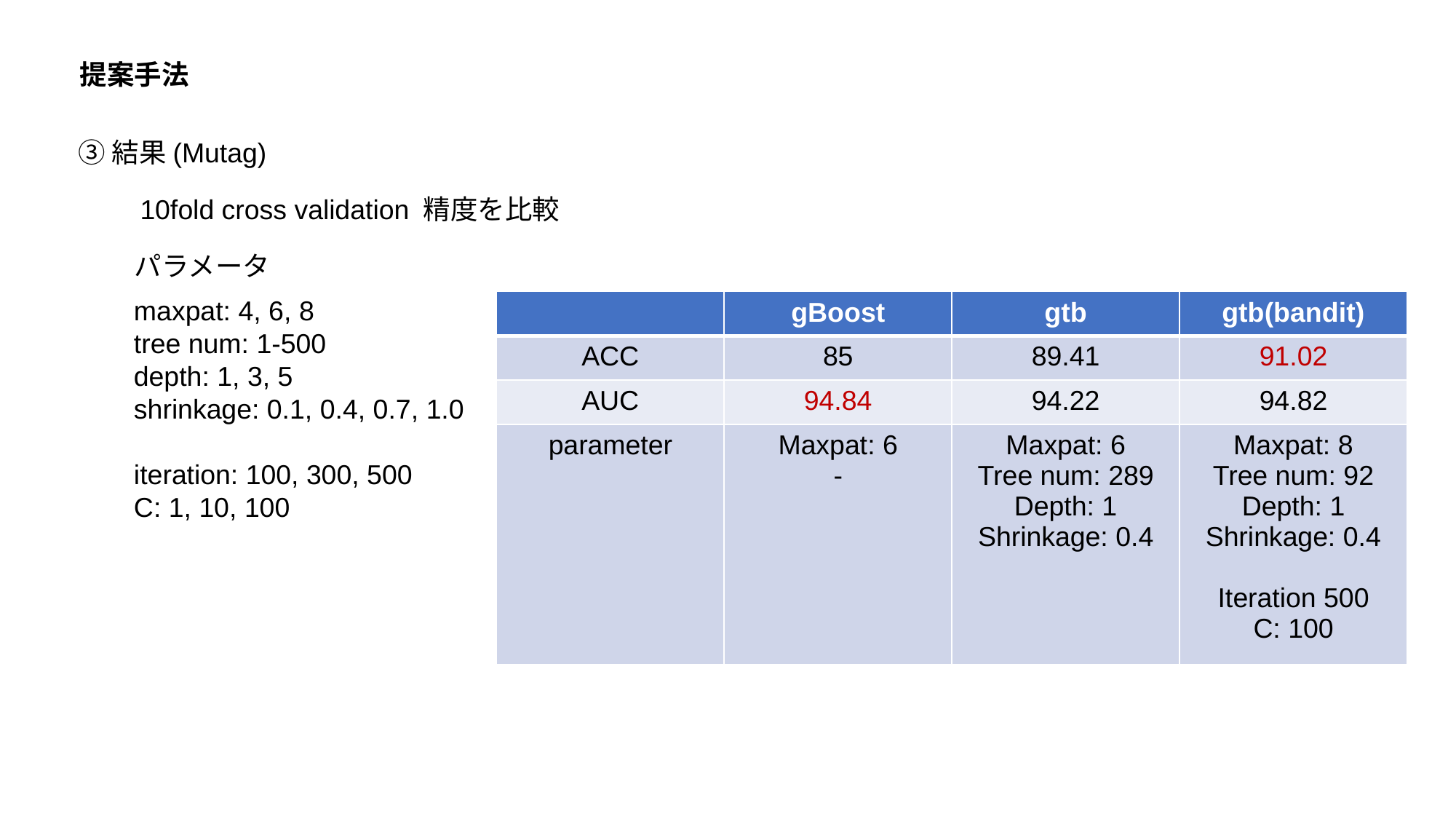

提案手法
③結果(Mutag)
10fold cross validation 精度を比較
パラメータ
maxpat: 4, 6, 8
tree num: 1-500
depth: 1, 3, 5
shrinkage: 0.1, 0.4, 0.7, 1.0

iteration: 100, 300, 500
C: 1, 10, 100
|  | gBoost | gtb | gtb(bandit) |
| --- | --- | --- | --- |
| ACC | 85 | 89.41 | 91.02 |
| AUC | 94.84 | 94.22 | 94.82 |
| parameter | Maxpat: 6 - | Maxpat: 6 Tree num: 289 Depth: 1 Shrinkage: 0.4 | Maxpat: 8 Tree num: 92 Depth: 1 Shrinkage: 0.4 Iteration 500 C: 100 |